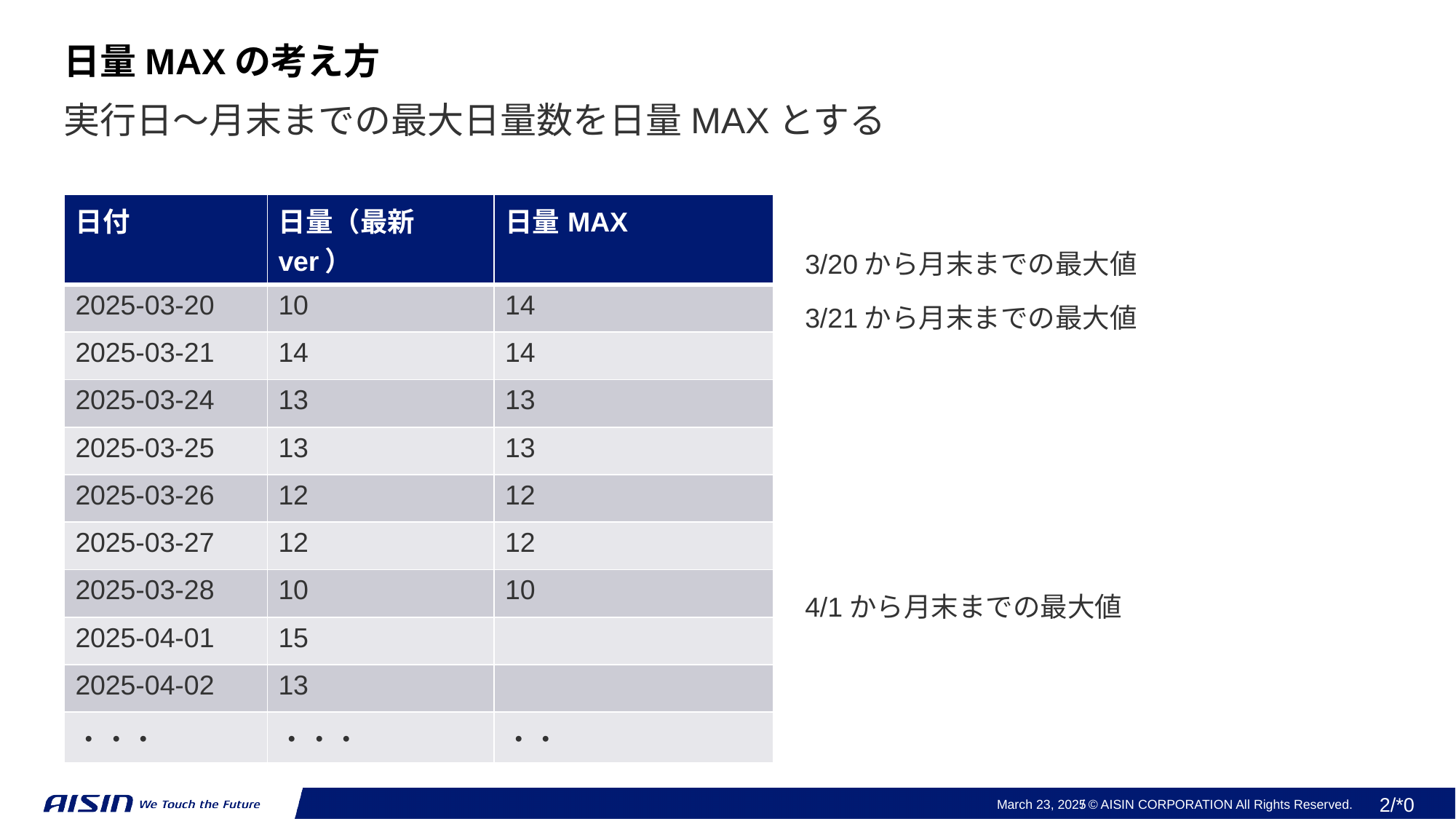

日量MAXの考え方
実行日～月末までの最大日量数を日量MAXとする

| 日付 | 日量（最新ver） | 日量MAX |
| --- | --- | --- |
| 2025-03-20 | 10 | 14 |
| 2025-03-21 | 14 | 14 |
| 2025-03-24 | 13 | 13 |
| 2025-03-25 | 13 | 13 |
| 2025-03-26 | 12 | 12 |
| 2025-03-27 | 12 | 12 |
| 2025-03-28 | 10 | 10 |
| 2025-04-01 | 15 |  |
| 2025-04-02 | 13 |  |
| ・・・ | ・・・ | ・・ |
3/20から月末までの最大値
3/21から月末までの最大値
4/1から月末までの最大値
March 23, 2025